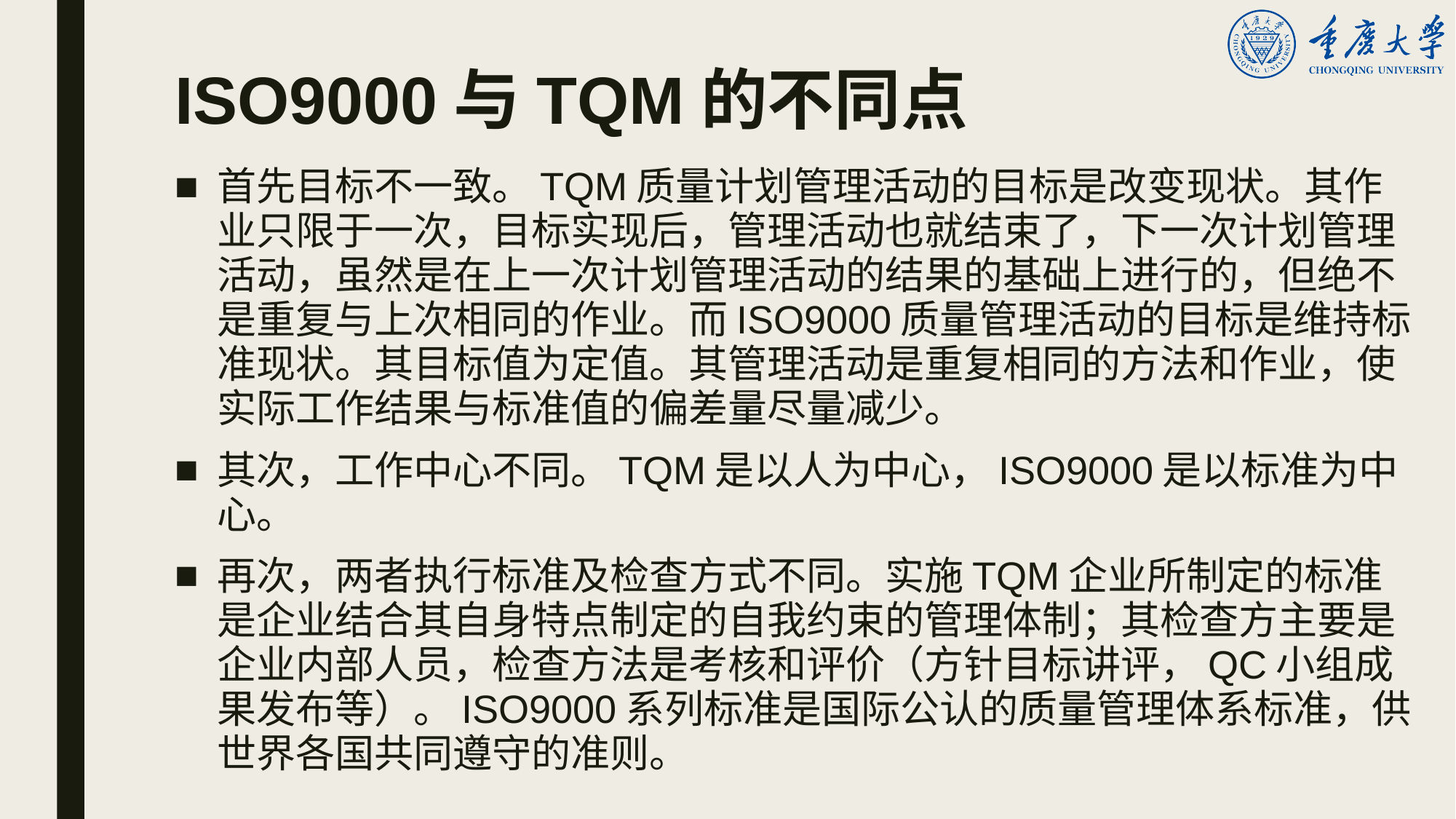

# ISO9000与TQM的不同点
首先目标不一致。TQM质量计划管理活动的目标是改变现状。其作业只限于一次，目标实现后，管理活动也就结束了，下一次计划管理活动，虽然是在上一次计划管理活动的结果的基础上进行的，但绝不是重复与上次相同的作业。而ISO9000质量管理活动的目标是维持标准现状。其目标值为定值。其管理活动是重复相同的方法和作业，使实际工作结果与标准值的偏差量尽量减少。
其次，工作中心不同。TQM是以人为中心，ISO9000是以标准为中心。
再次，两者执行标准及检查方式不同。实施TQM企业所制定的标准是企业结合其自身特点制定的自我约束的管理体制；其检查方主要是企业内部人员，检查方法是考核和评价（方针目标讲评，QC小组成果发布等）。ISO9000系列标准是国际公认的质量管理体系标准，供世界各国共同遵守的准则。